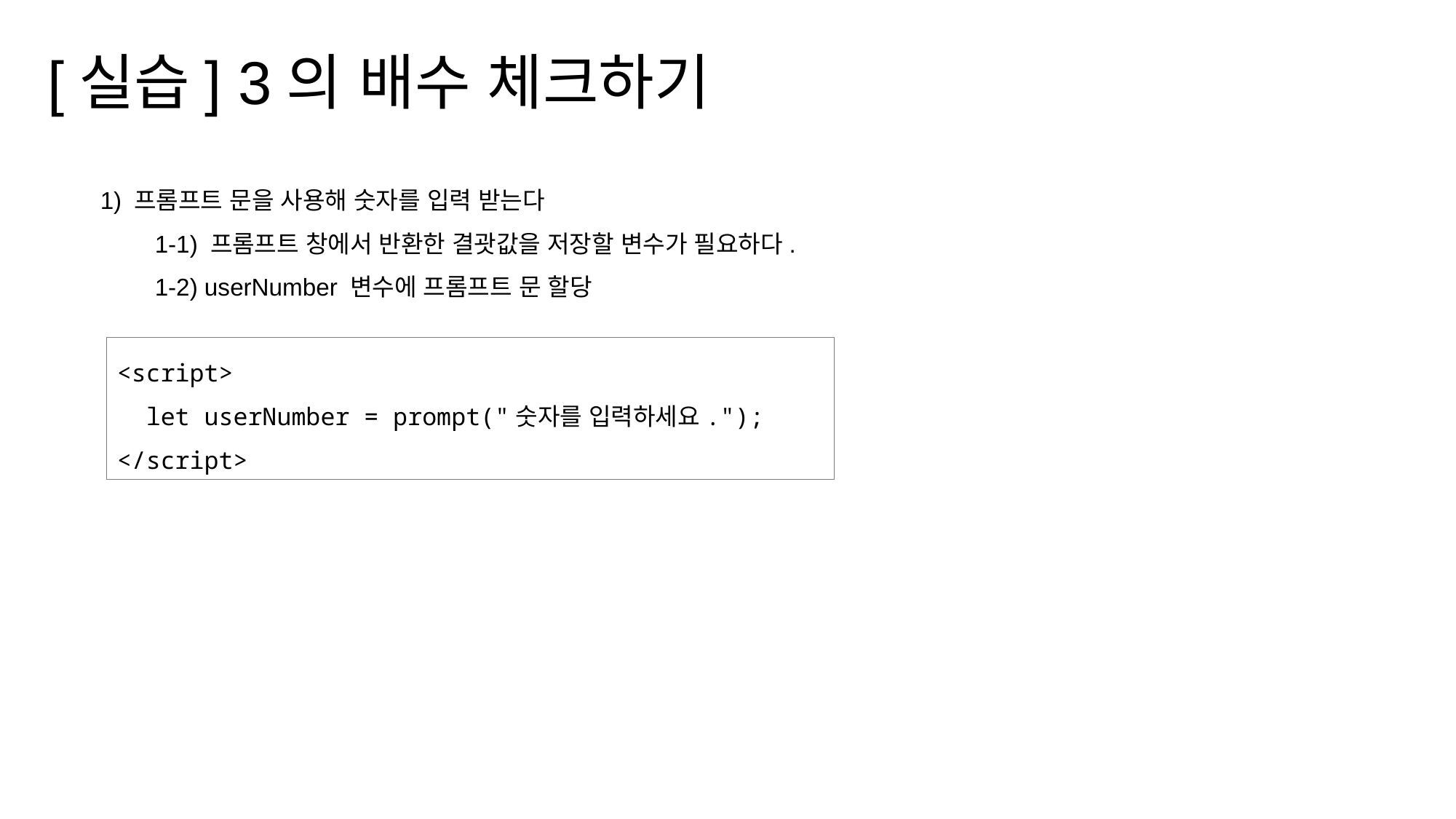

[실습] 3의 배수 체크하기
1) 프롬프트 문을 사용해 숫자를 입력 받는다
1-1) 프롬프트 창에서 반환한 결괏값을 저장할 변수가 필요하다.
1-2) userNumber 변수에 프롬프트 문 할당
<script>
  let userNumber = prompt("숫자를 입력하세요.");
</script>